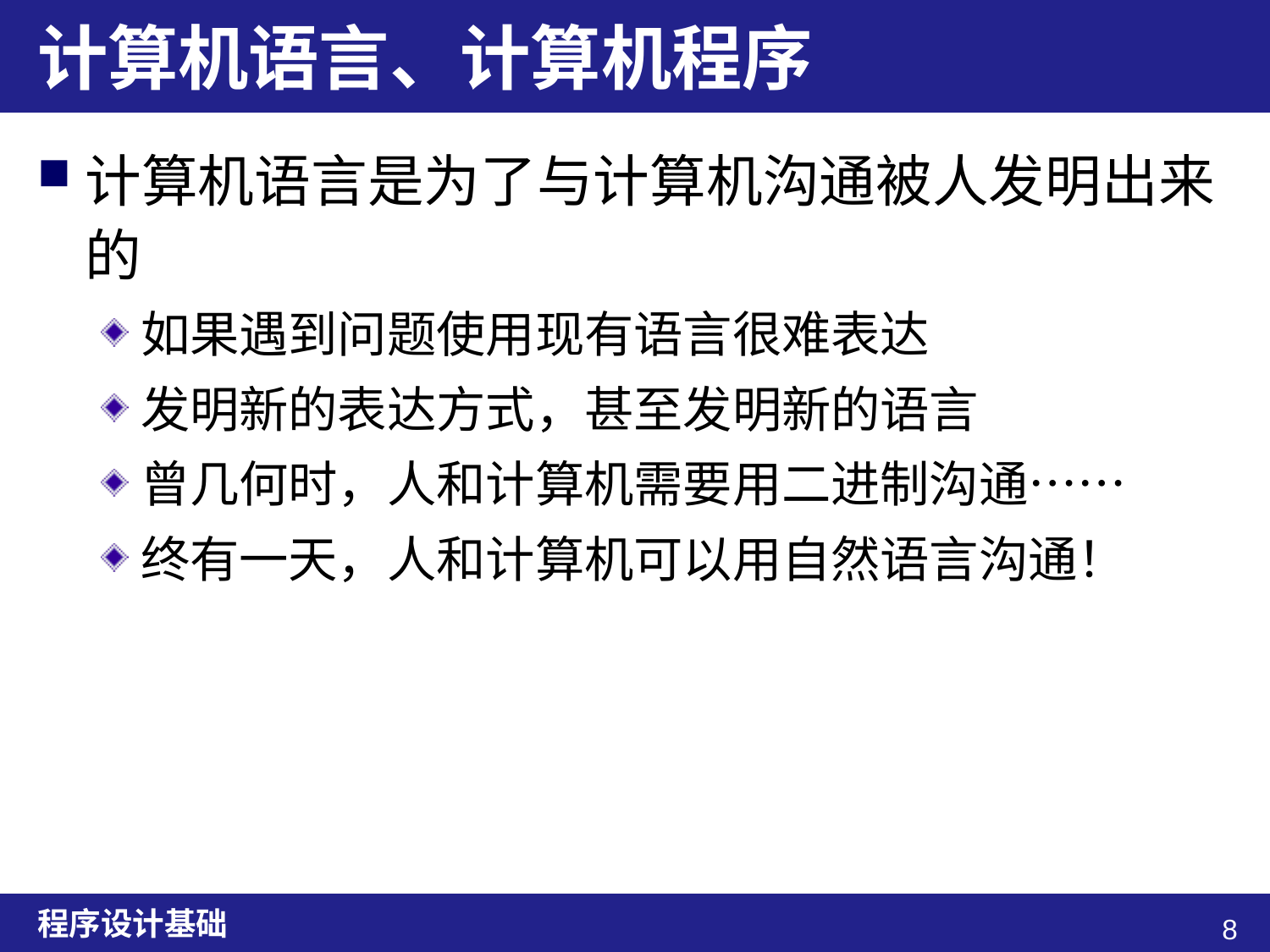

# 计算机语言、计算机程序
计算机语言是为了与计算机沟通被人发明出来的
如果遇到问题使用现有语言很难表达
发明新的表达方式，甚至发明新的语言
曾几何时，人和计算机需要用二进制沟通……
终有一天，人和计算机可以用自然语言沟通！